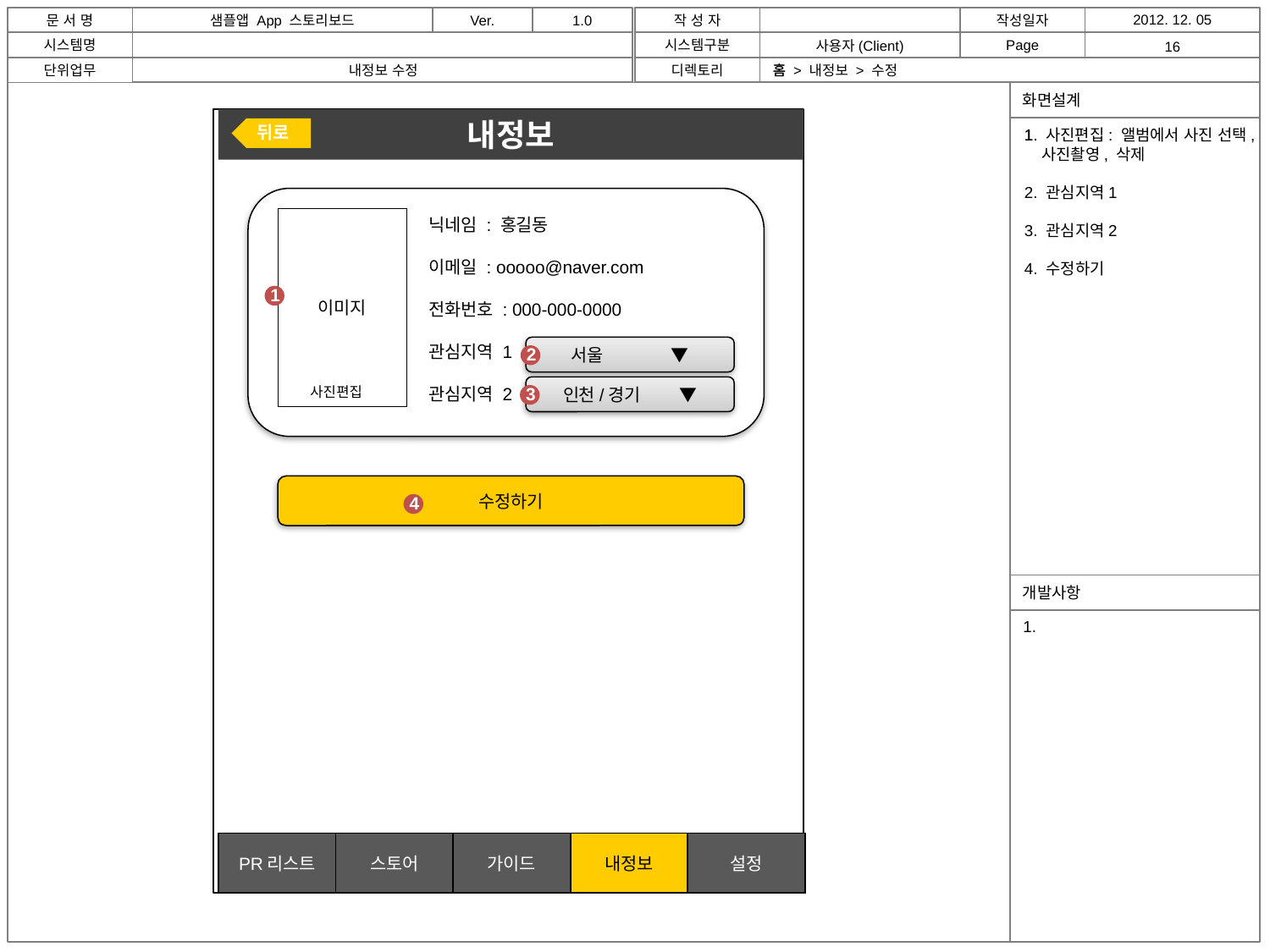

내정보 수정
홈
홈 > 내정보 > 수정

내정보
뒤로

1. 사진편집: 앨범에서 사진 선택,
   사진촬영, 삭제

2. 관심지역1

3. 관심지역2

4. 수정하기

닉네임 : 홍길동

이메일 : ooooo@naver.com

전화번호 : 000-000-0000

관심지역 1

관심지역 2
이미지
1

2

서울              ▼
사진편집
3

인천/경기        ▼
수정하기
4

| PR리스트 | 스토어 | 가이드 | 내정보 | 설정 |
| --- | --- | --- | --- | --- |